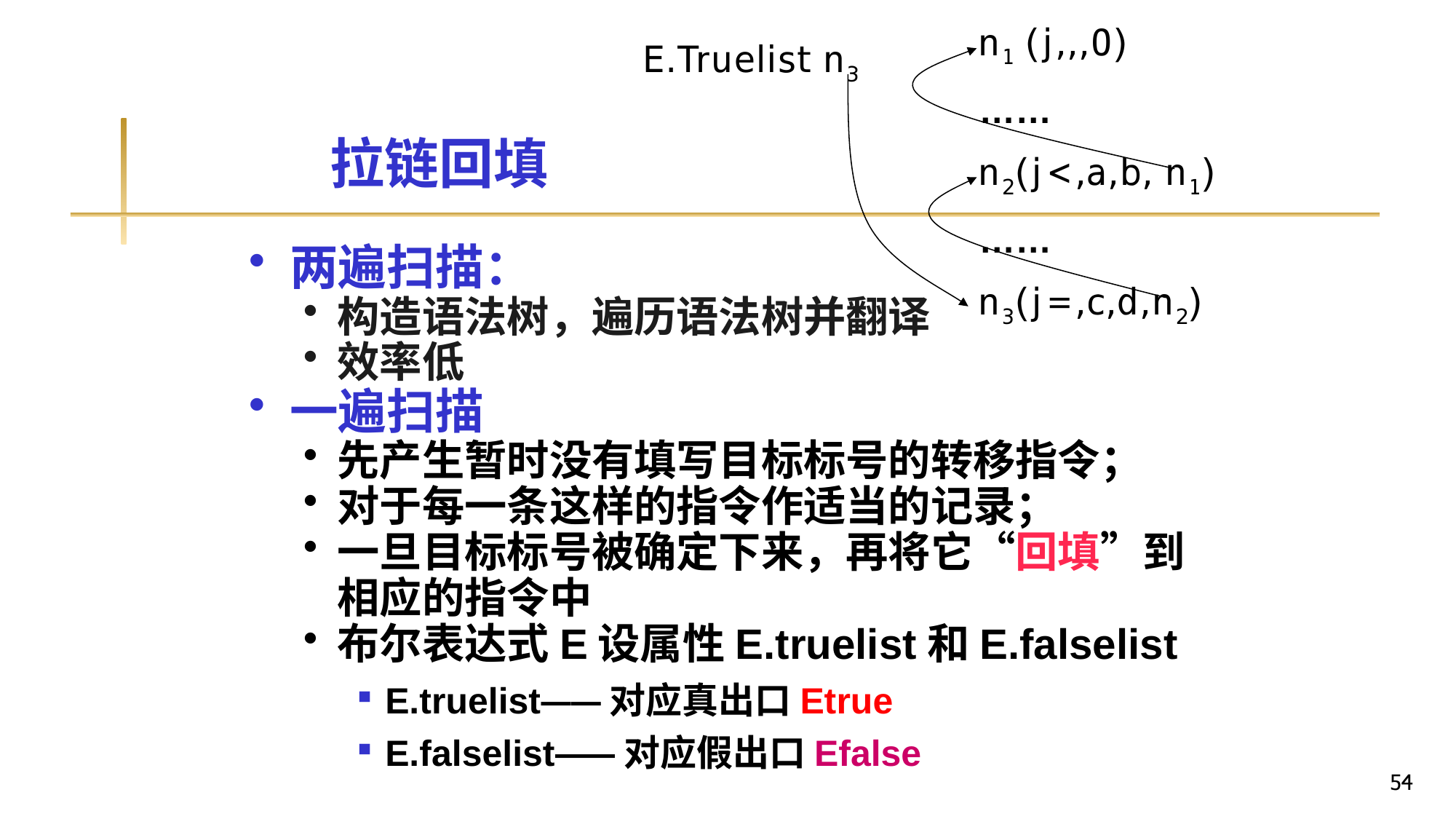

n1 (j,,,0)
……
n2(j<,a,b, n1)
……
n3(j=,c,d,n2)
E.Truelist n3

# 拉链回填
两遍扫描：
构造语法树，遍历语法树并翻译
效率低
一遍扫描
先产生暂时没有填写目标标号的转移指令；
对于每一条这样的指令作适当的记录；
一旦目标标号被确定下来，再将它“回填”到相应的指令中
布尔表达式E设属性E.truelist和E.falselist
E.truelist——对应真出口Etrue
E.falselist——对应假出口Efalse

54